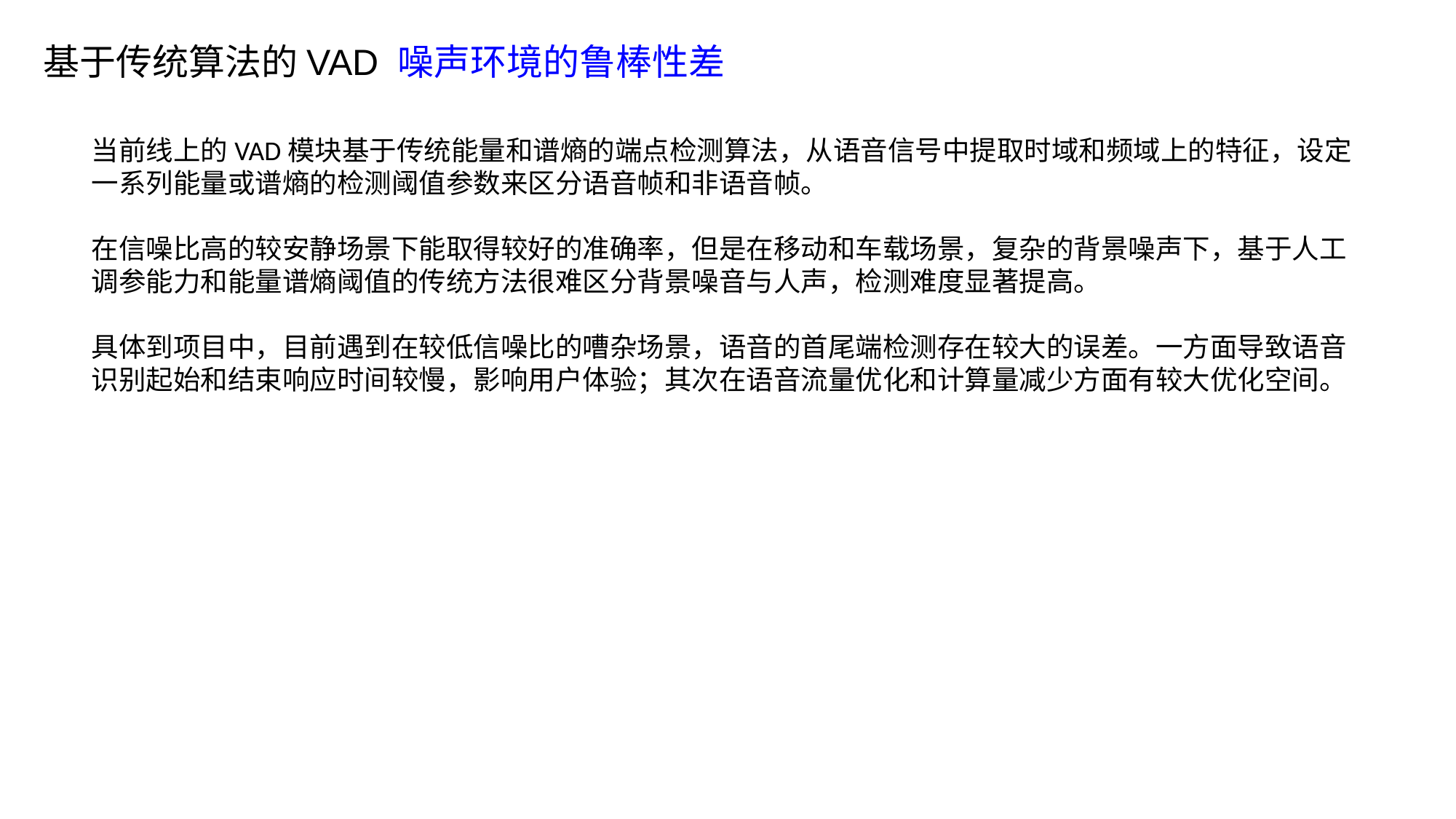

基于传统算法的VAD 噪声环境的鲁棒性差
当前线上的VAD模块基于传统能量和谱熵的端点检测算法，从语音信号中提取时域和频域上的特征，设定一系列能量或谱熵的检测阈值参数来区分语音帧和非语音帧。

在信噪比高的较安静场景下能取得较好的准确率，但是在移动和车载场景，复杂的背景噪声下，基于人工调参能力和能量谱熵阈值的传统方法很难区分背景噪音与人声，检测难度显著提高。

具体到项目中，目前遇到在较低信噪比的嘈杂场景，语音的首尾端检测存在较大的误差。一方面导致语音识别起始和结束响应时间较慢，影响用户体验；其次在语音流量优化和计算量减少方面有较大优化空间。